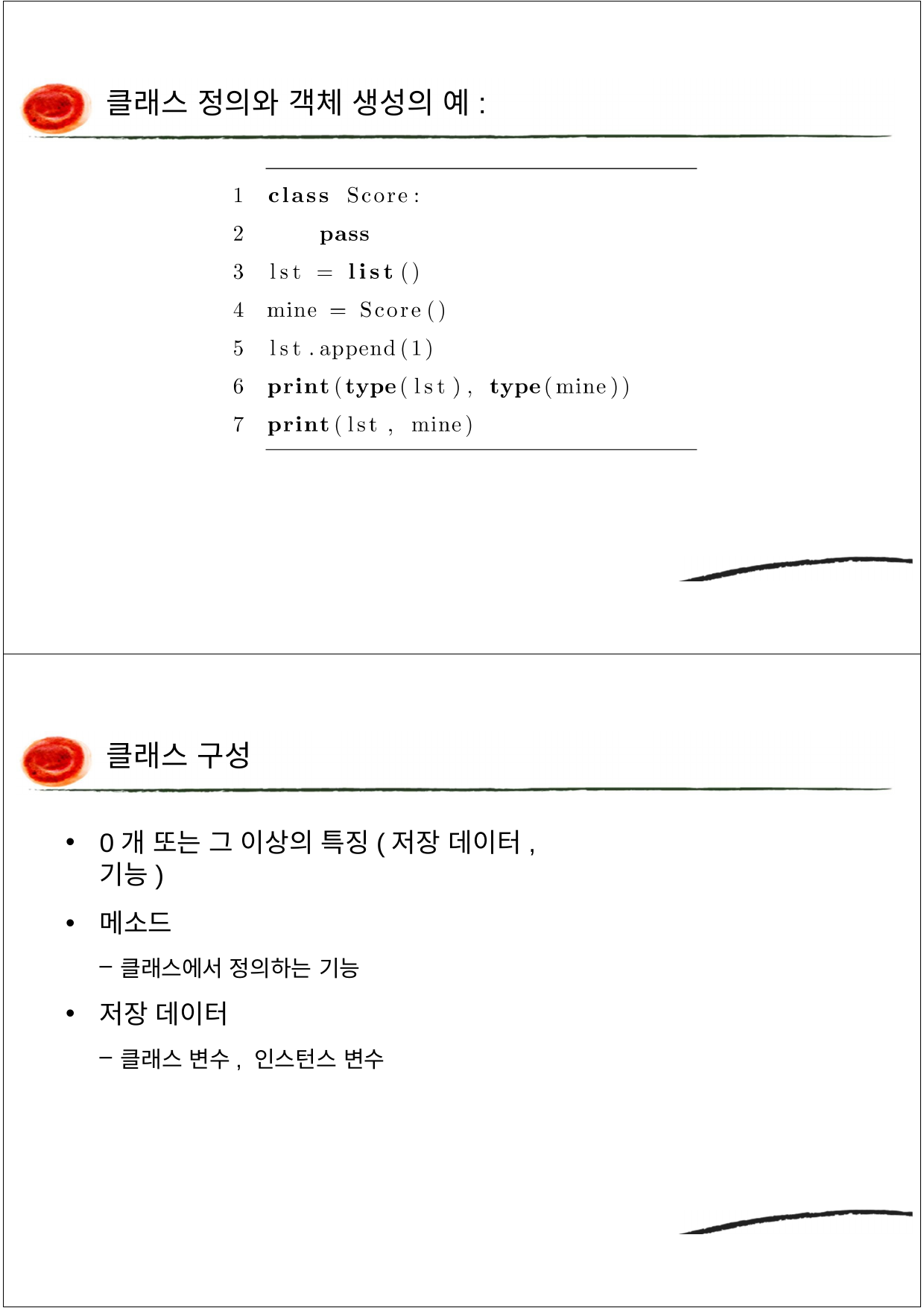

클래스 정의와 객체 생성의 예:

클래스 구성

0개 또는 그 이상의 특징(저장 데이터, 기능)
메소드
클래스에서 정의하는 기능
저장 데이터
클래스 변수, 인스턴스 변수